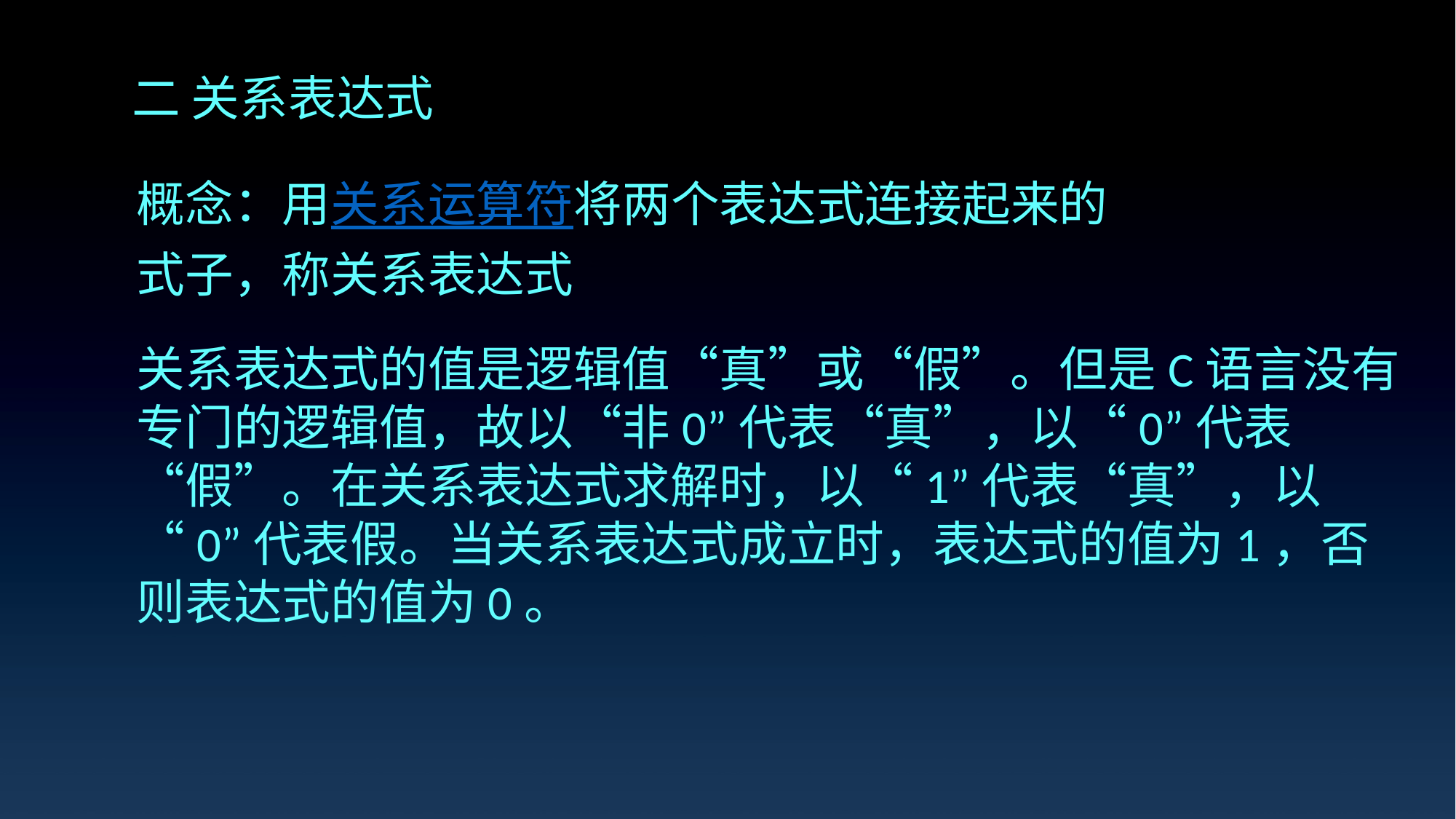

二 关系表达式
概念：用关系运算符将两个表达式连接起来的式子，称关系表达式
e7d195523061f1c0205959036996ad55c215b892a7aac5c0B9ADEF7896FB48F2EF97163A2DE1401E1875DEDC438B7864AD24CA23553DBBBD975DAF4CAD4A2592689FFB6CEE59FFA55B2702D0E5EE29CD908F8B157BF8F8399D08F01223CB0B1EBC5650C3AFE340F4E4722CA93B5E940EF49FBB9E99B7DC58FDDEFD6852FB47095B54E1558E4D4F7E
关系表达式的值是逻辑值“真”或“假”。但是C语言没有专门的逻辑值，故以“非0”代表“真”，以“0”代表“假”。在关系表达式求解时，以“1”代表“真”，以“0”代表假。当关系表达式成立时，表达式的值为1，否则表达式的值为0。